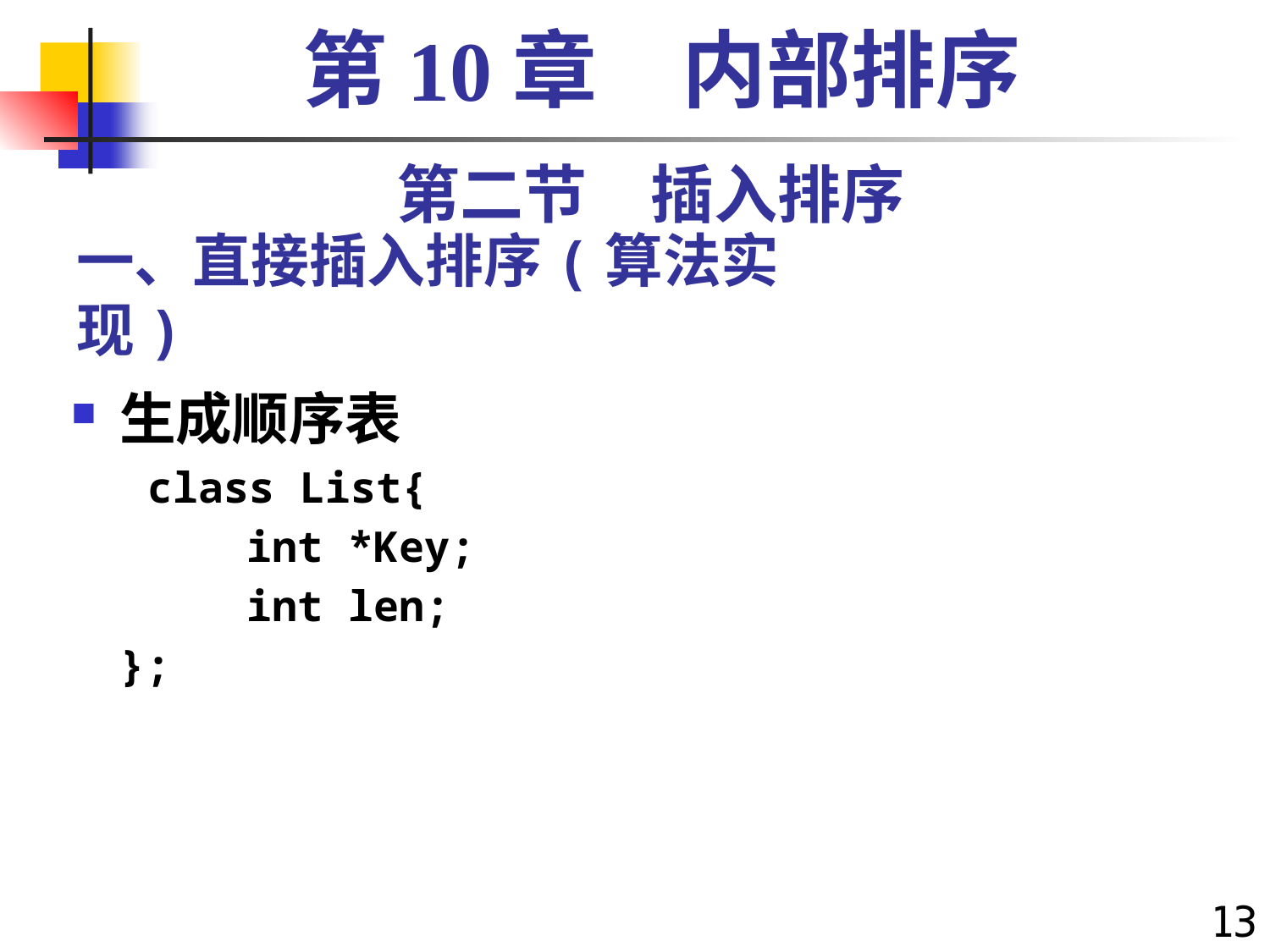

第10章　内部排序
第二节　插入排序
# 一、直接插入排序(算法实现)
生成顺序表
   class List{
		int *Key;
		int len;
	};
13